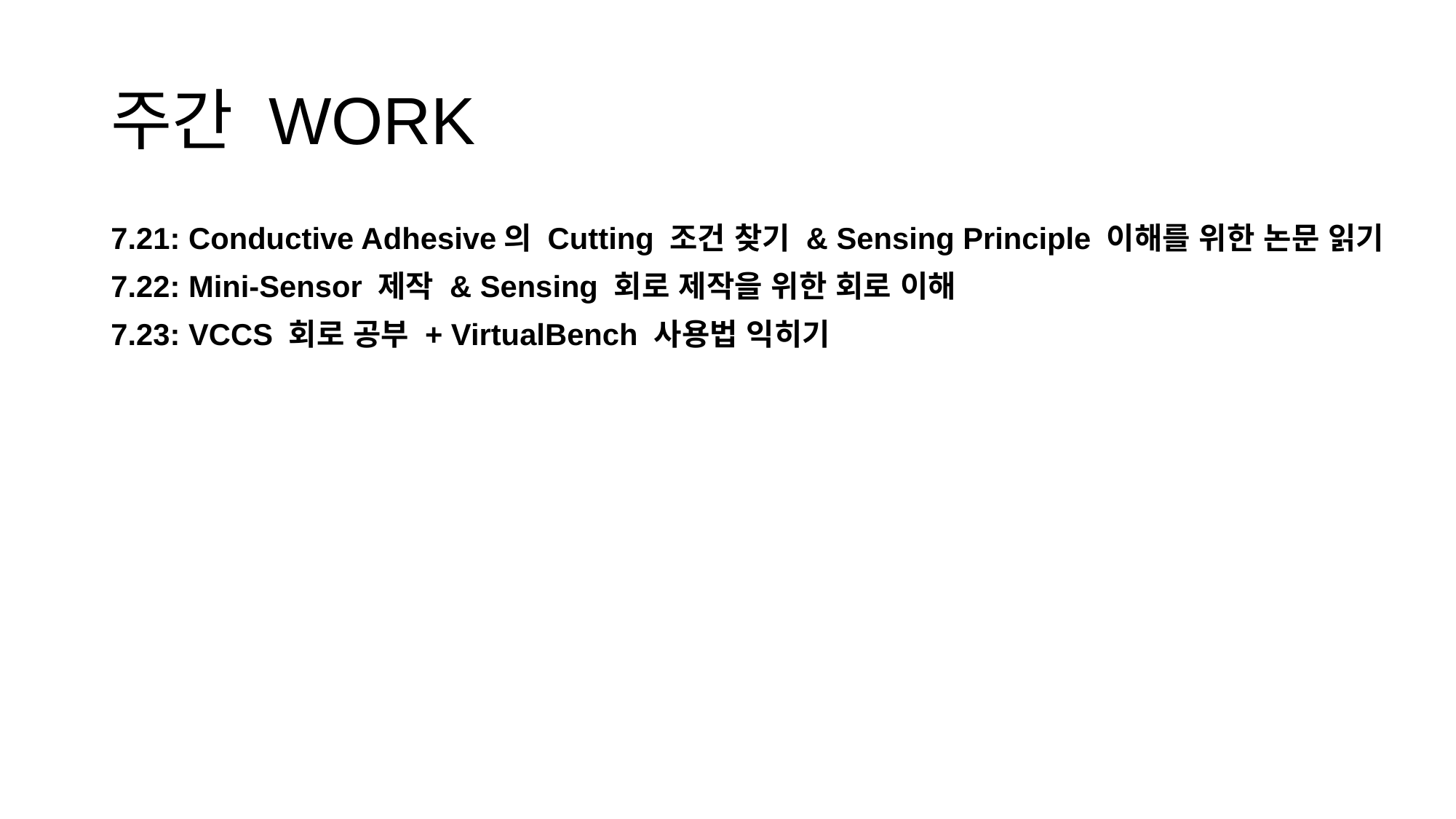

# 주간 WORK
7.21: Conductive Adhesive의 Cutting 조건 찾기 & Sensing Principle 이해를 위한 논문 읽기
7.22: Mini-Sensor 제작 & Sensing 회로 제작을 위한 회로 이해
7.23: VCCS 회로 공부 + VirtualBench 사용법 익히기